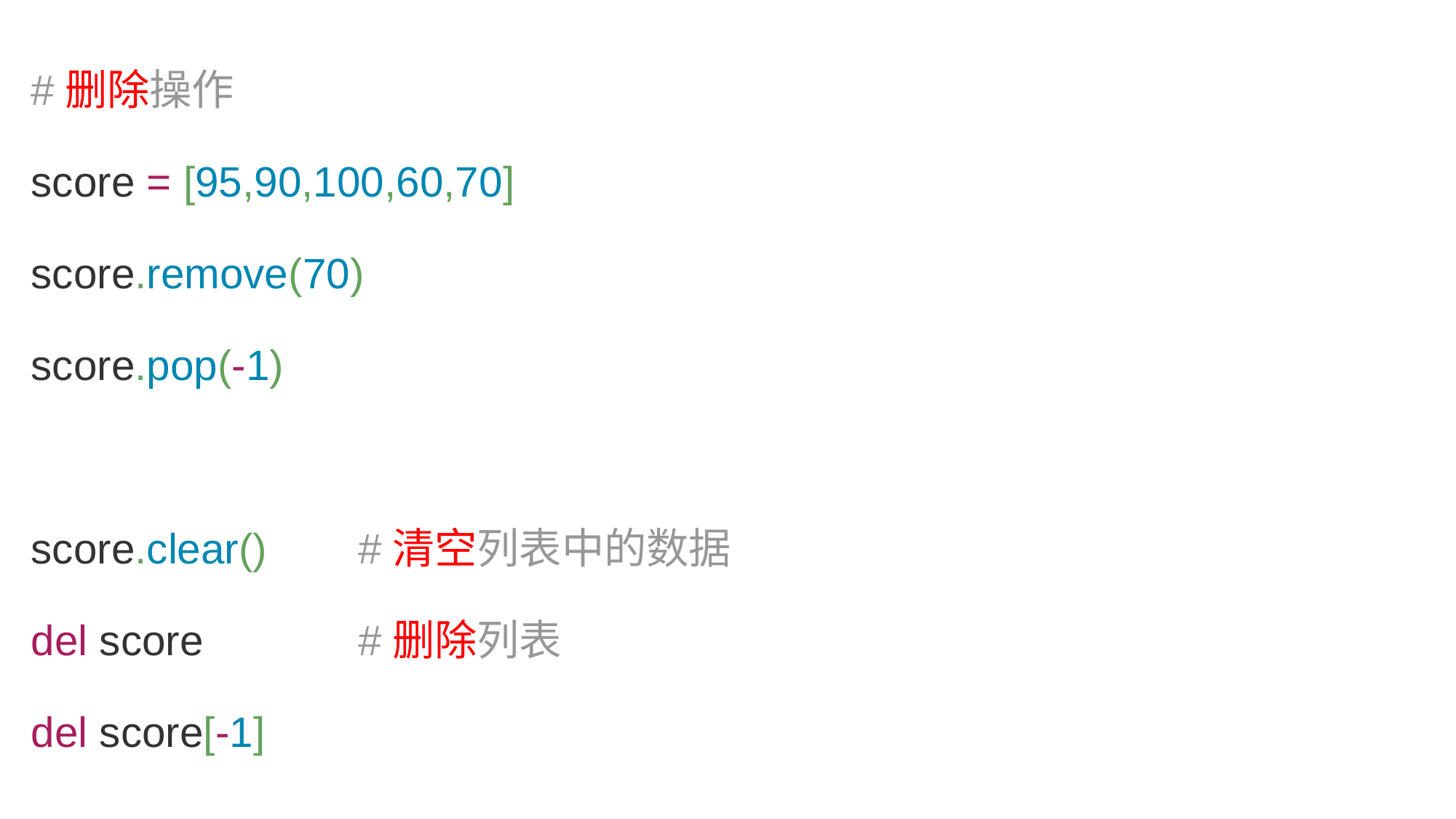

#删除操作
score = [95,90,100,60,70]
score.remove(70)
score.pop(-1)
score.clear()   	#清空列表中的数据
del score       	#删除列表
del score[-1]